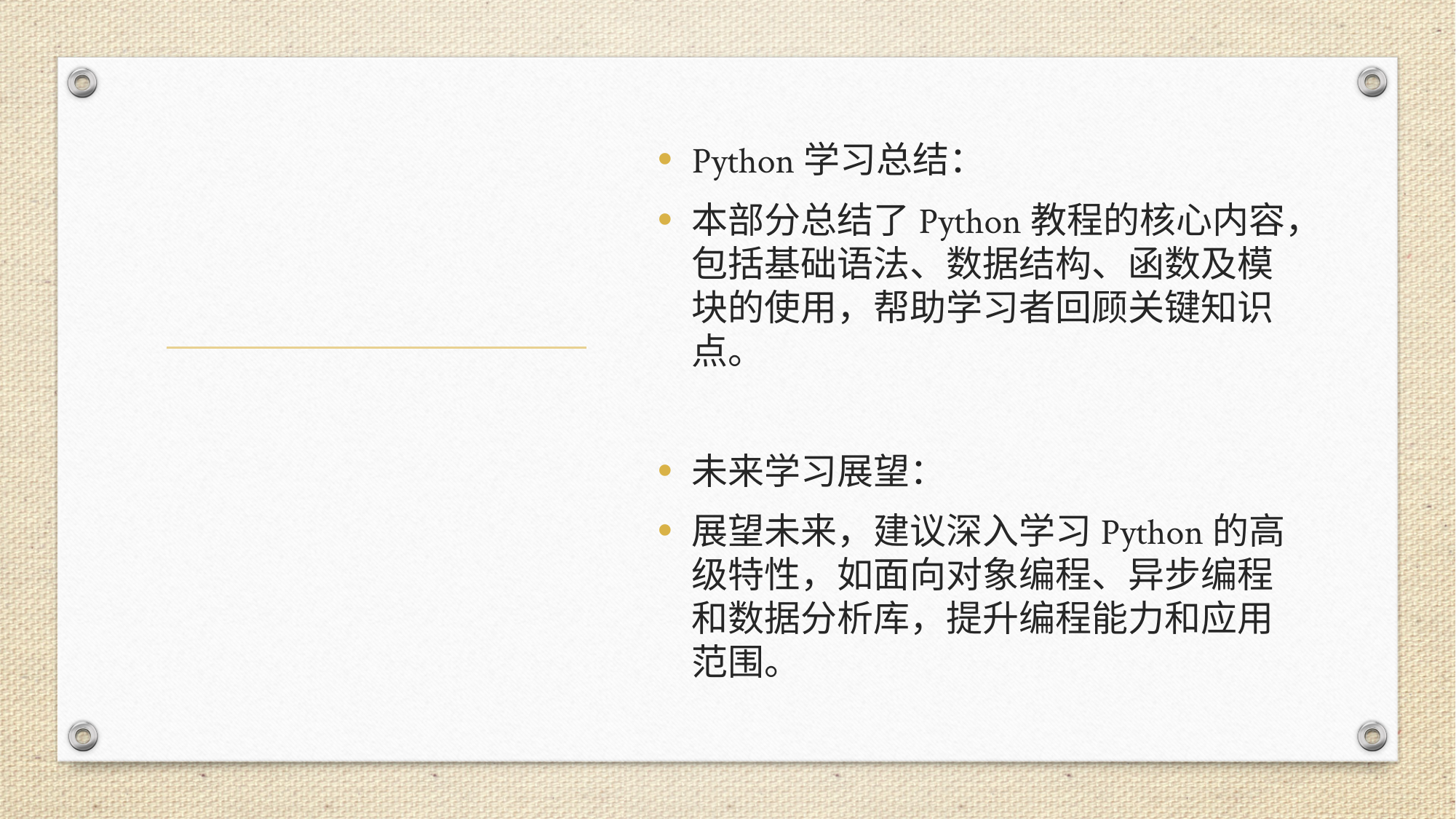

Python学习总结：
本部分总结了Python教程的核心内容，包括基础语法、数据结构、函数及模块的使用，帮助学习者回顾关键知识点。

未来学习展望：
展望未来，建议深入学习Python的高级特性，如面向对象编程、异步编程和数据分析库，提升编程能力和应用范围。
#